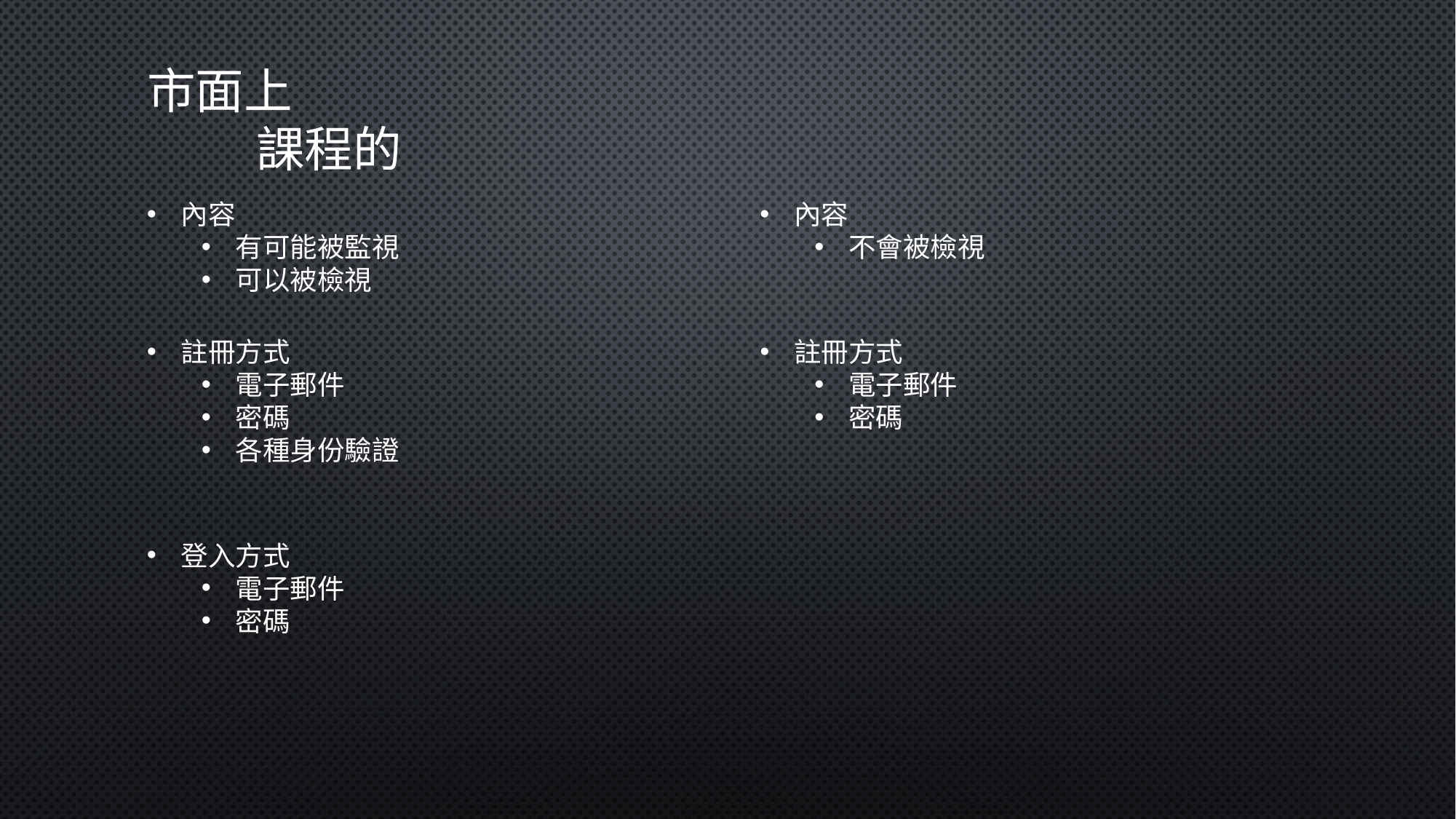

# 市面上										課程的
內容
有可能被監視
可以被檢視
內容
不會被檢視
註冊方式
電子郵件
密碼
各種身份驗證

註冊方式
電子郵件
密碼
登入方式
電子郵件
密碼